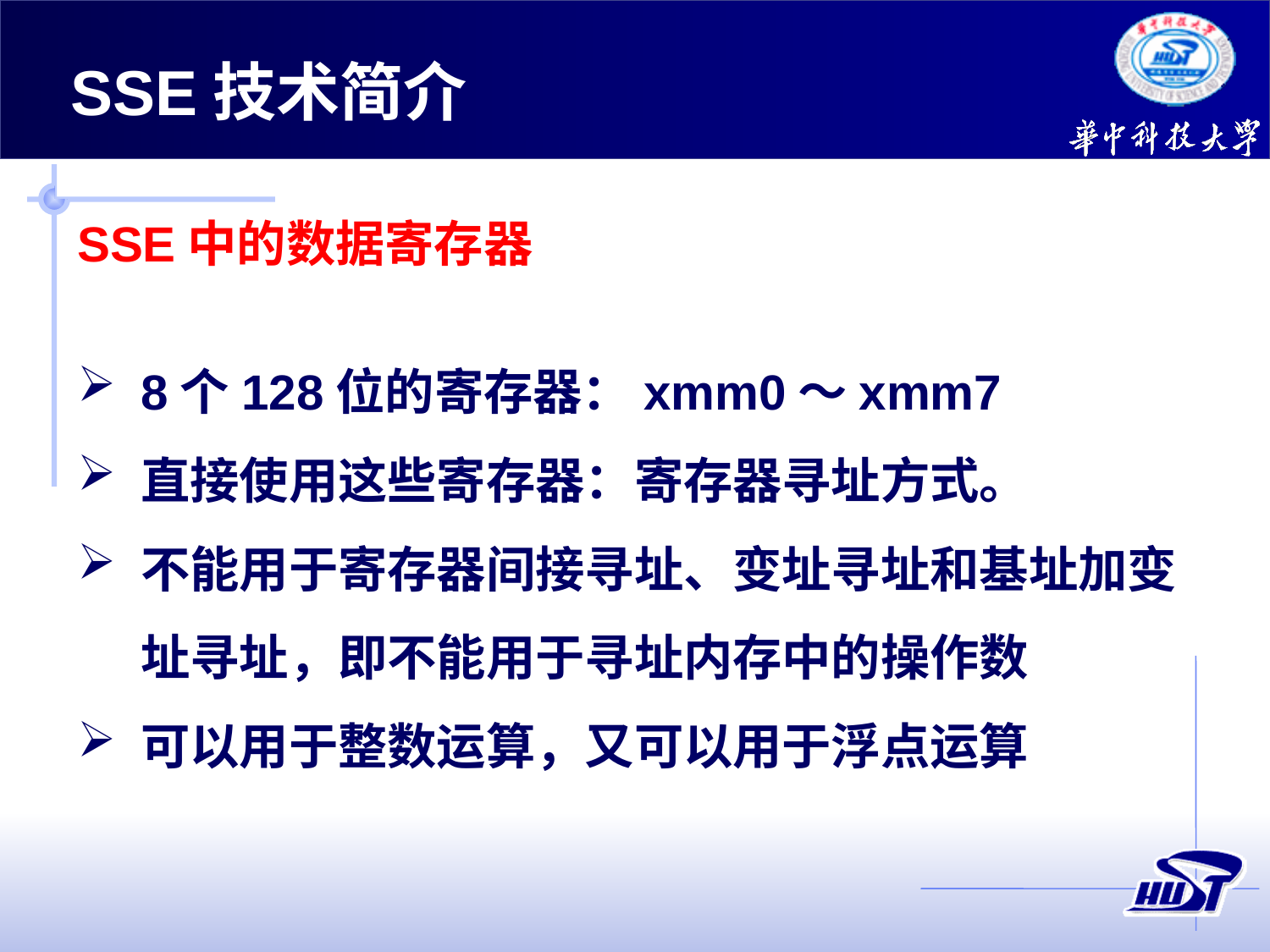

SSE技术简介
SSE中的数据寄存器

8个128位的寄存器：xmm0～xmm7
直接使用这些寄存器：寄存器寻址方式。
不能用于寄存器间接寻址、变址寻址和基址加变址寻址，即不能用于寻址内存中的操作数
可以用于整数运算，又可以用于浮点运算